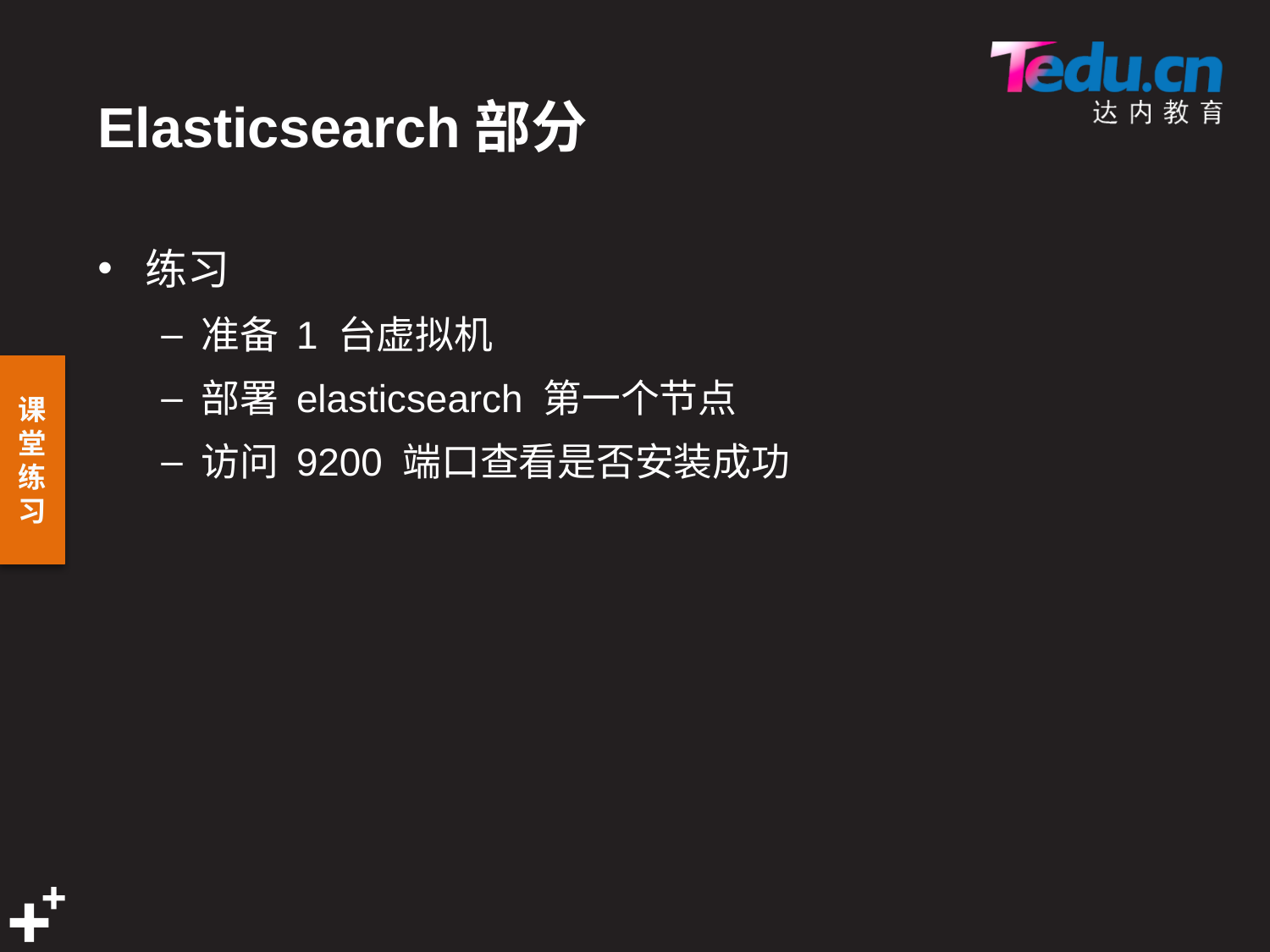

# Elasticsearch部分
练习
准备 1 台虚拟机
部署 elasticsearch 第一个节点
访问 9200 端口查看是否安装成功